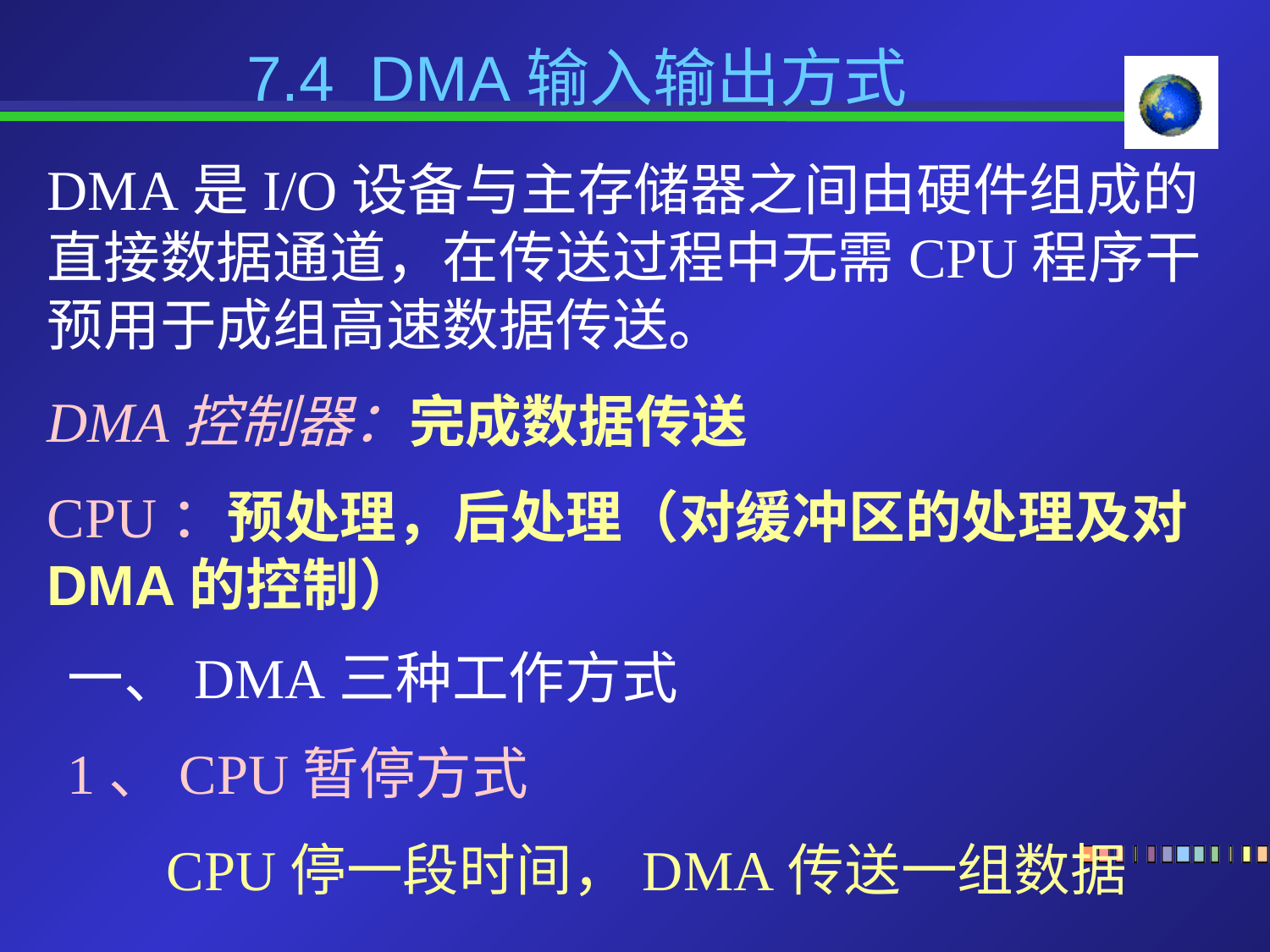

7.4  DMA输入输出方式

DMA是I/O设备与主存储器之间由硬件组成的直接数据通道，在传送过程中无需CPU程序干预用于成组高速数据传送。
DMA控制器：完成数据传送
CPU：预处理，后处理（对缓冲区的处理及对DMA的控制）
一、DMA三种工作方式
1、CPU暂停方式
       CPU停一段时间，DMA传送一组数据
64